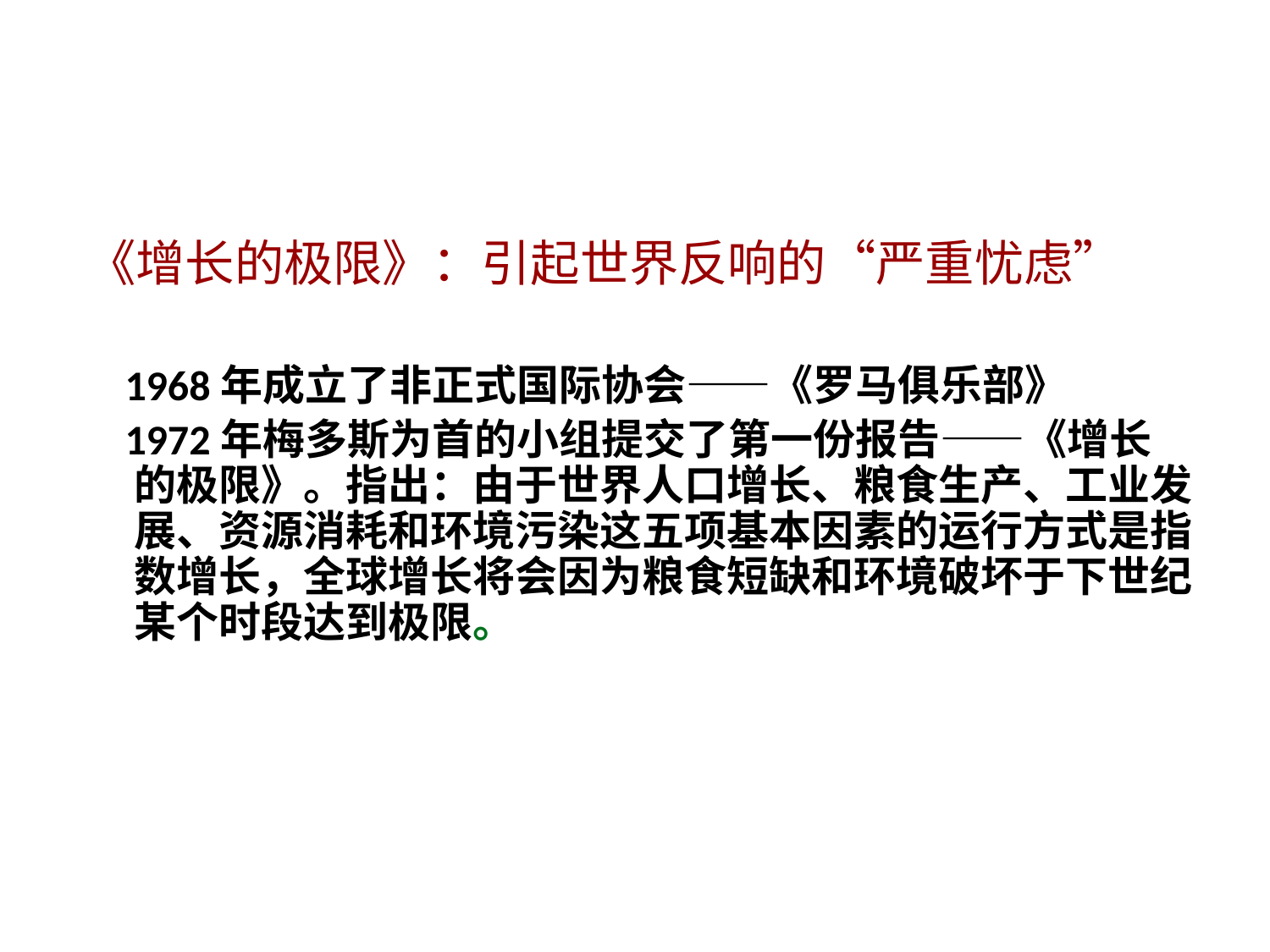

《增长的极限》：引起世界反响的“严重忧虑”

    1968年成立了非正式国际协会——《罗马俱乐部》
    1972年梅多斯为首的小组提交了第一份报告——《增长的极限》。指出：由于世界人口增长、粮食生产、工业发展、资源消耗和环境污染这五项基本因素的运行方式是指数增长，全球增长将会因为粮食短缺和环境破坏于下世纪某个时段达到极限。